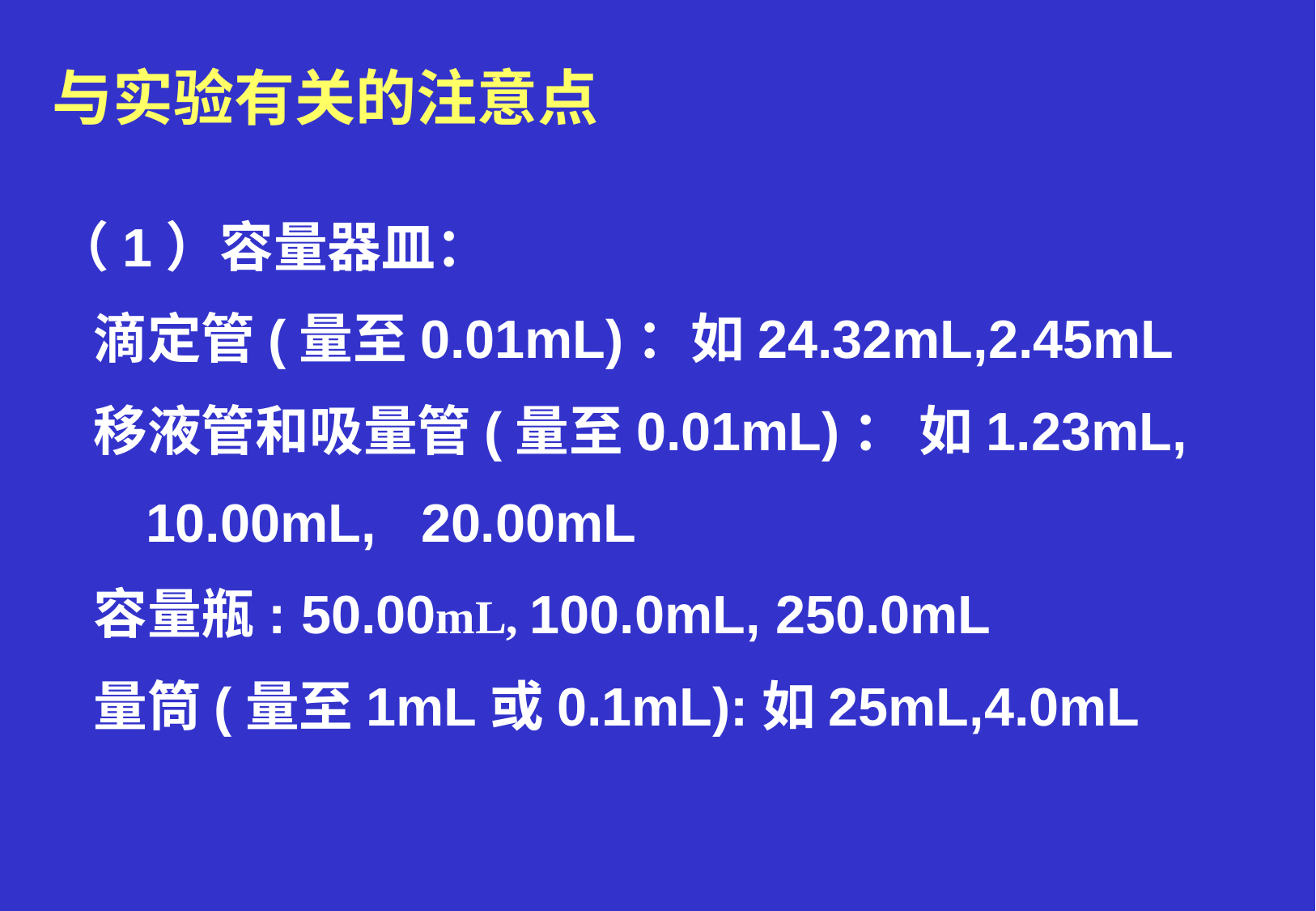

与实验有关的注意点
（1）容量器皿：
  滴定管(量至0.01mL)：如24.32mL,2.45mL
  移液管和吸量管(量至0.01mL)： 如1.23mL,
      10.00mL,   20.00mL
  容量瓶: 50.00mL, 100.0mL, 250.0mL
  量筒(量至1mL或0.1mL):如25mL,4.0mL